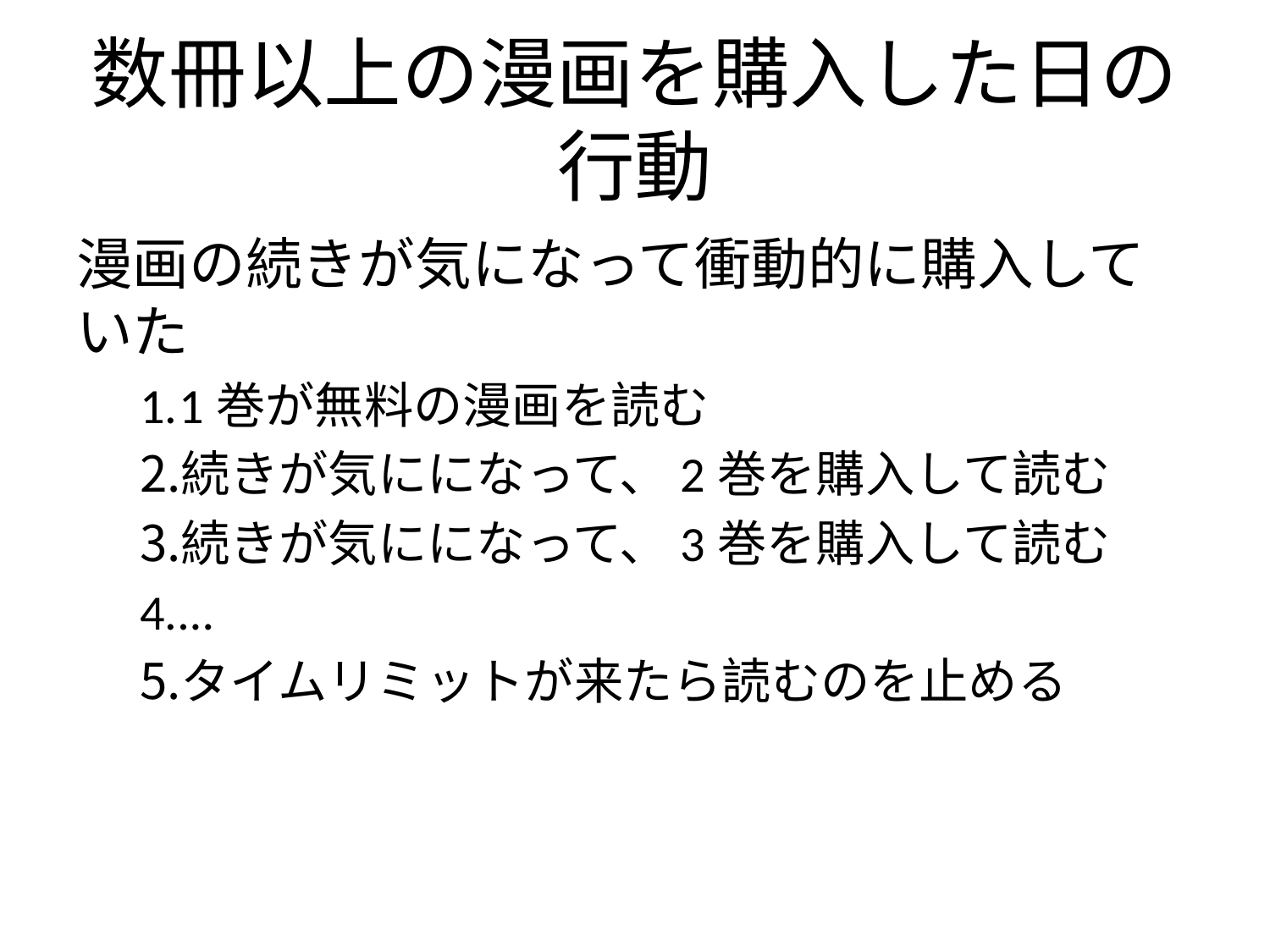

# 数冊以上の漫画を購入した日の行動
漫画の続きが気になって衝動的に購入していた
1巻が無料の漫画を読む
続きが気にになって、2巻を購入して読む
続きが気にになって、3巻を購入して読む
…
タイムリミットが来たら読むのを止める